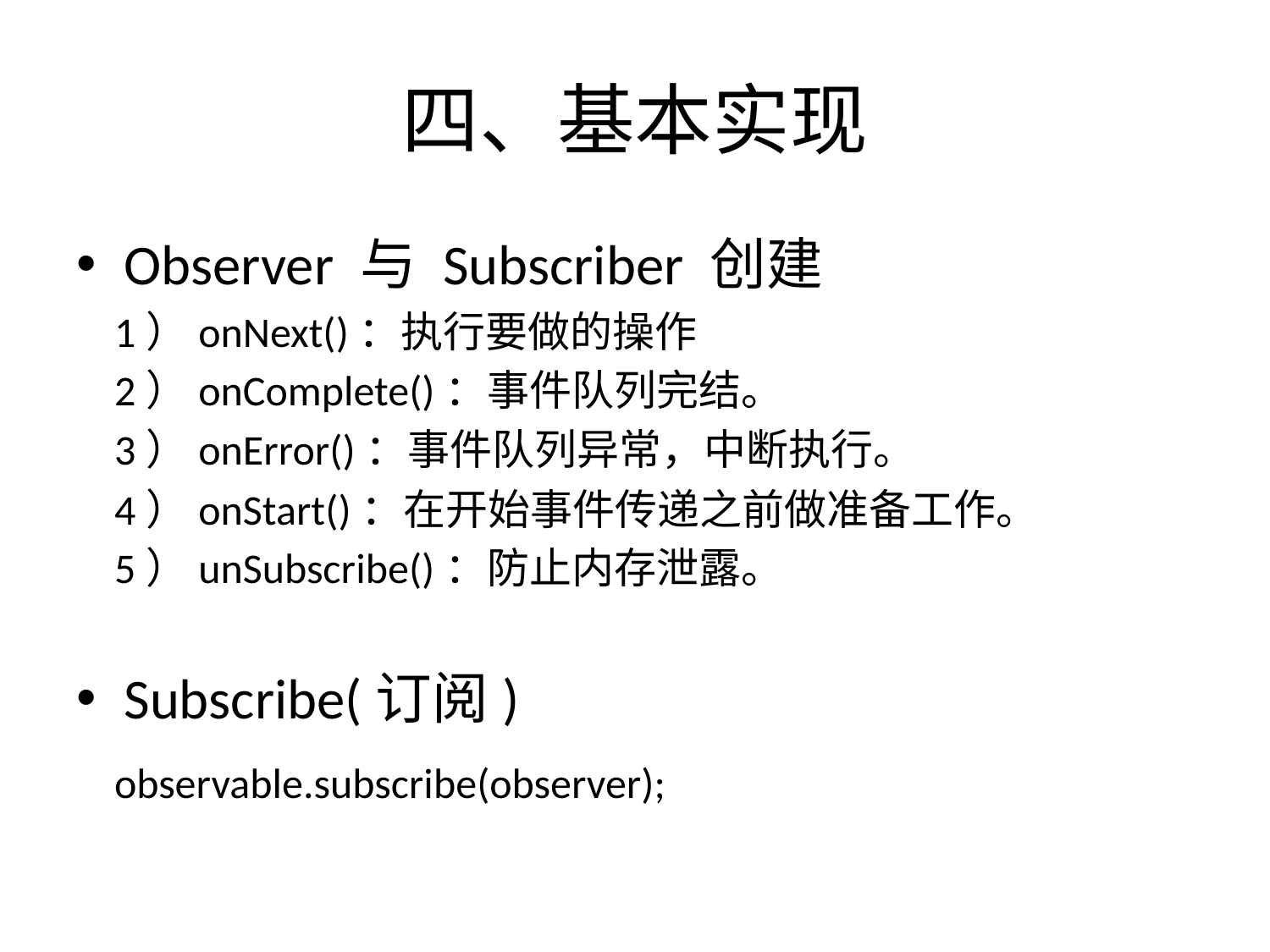

# 四、基本实现
Observer 与 Subscriber 创建
    1）onNext()：执行要做的操作
    2）onComplete()：事件队列完结。
    3）onError()：事件队列异常，中断执行。
    4）onStart()：在开始事件传递之前做准备工作。
    5）unSubscribe()：防止内存泄露。

Subscribe(订阅)
   observable.subscribe(observer);